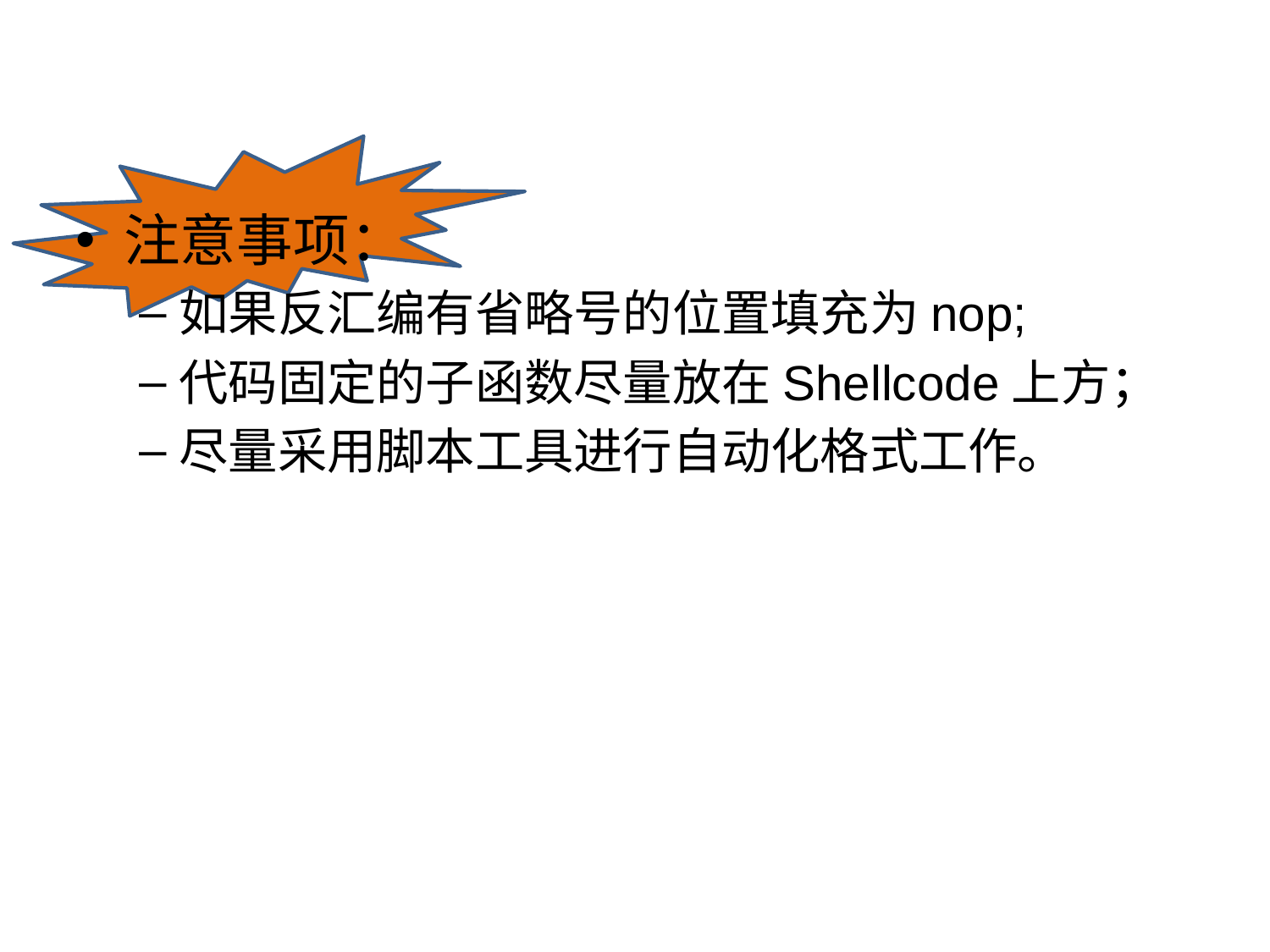

注意事项：
如果反汇编有省略号的位置填充为nop;
代码固定的子函数尽量放在Shellcode上方；
尽量采用脚本工具进行自动化格式工作。